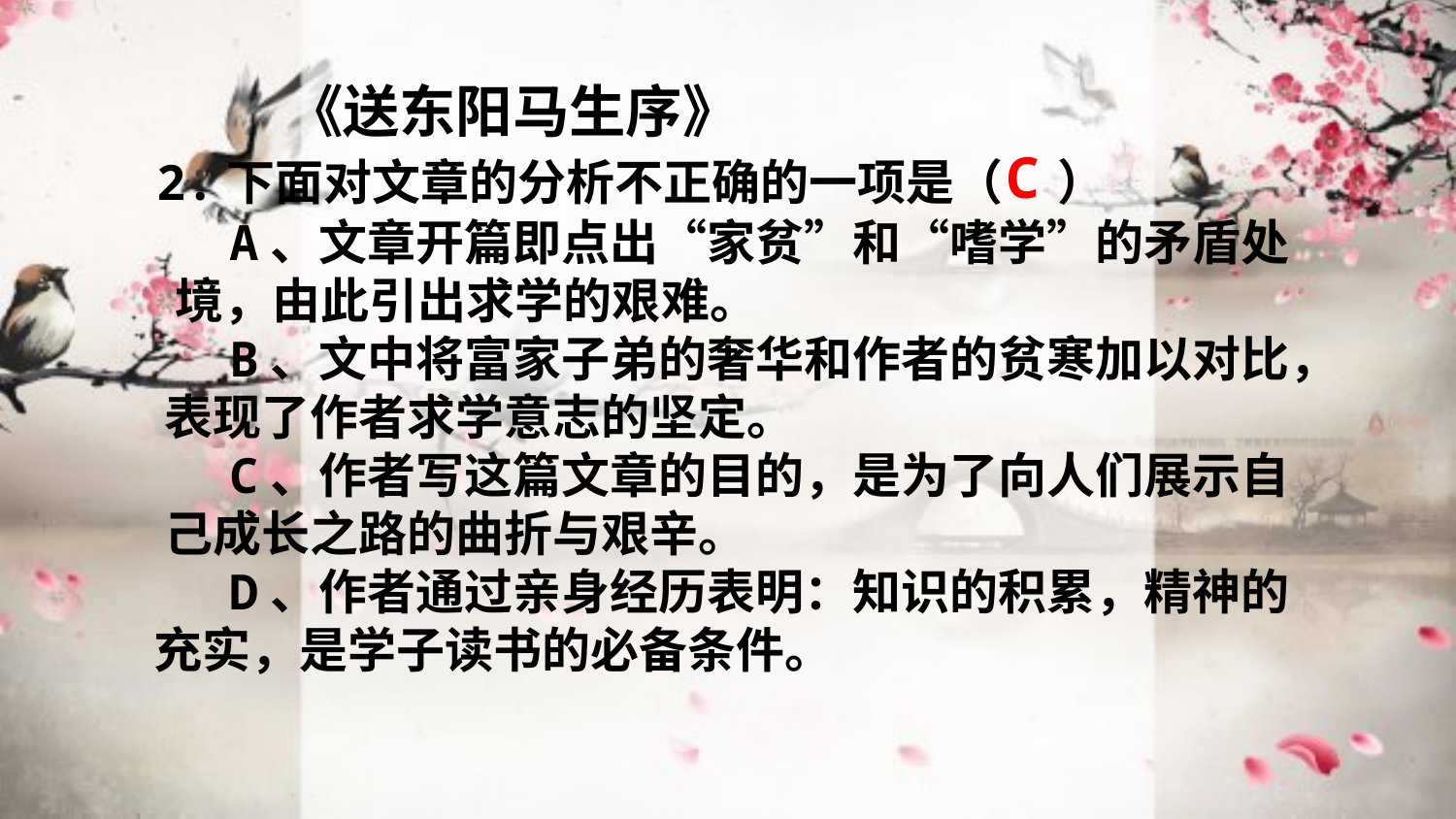

#
                 《送东阳马生序》
   2.下面对文章的分析不正确的一项是（     ）
      A、文章开篇即点出“家贫”和“嗜学”的矛盾处
          境，由此引出求学的艰难。
      B、文中将富家子弟的奢华和作者的贫寒加以对比，
         表现了作者求学意志的坚定。
      C、作者写这篇文章的目的，是为了向人们展示自
         己成长之路的曲折与艰辛。
      D、作者通过亲身经历表明：知识的积累，精神的
        充实，是学子读书的必备条件。
C